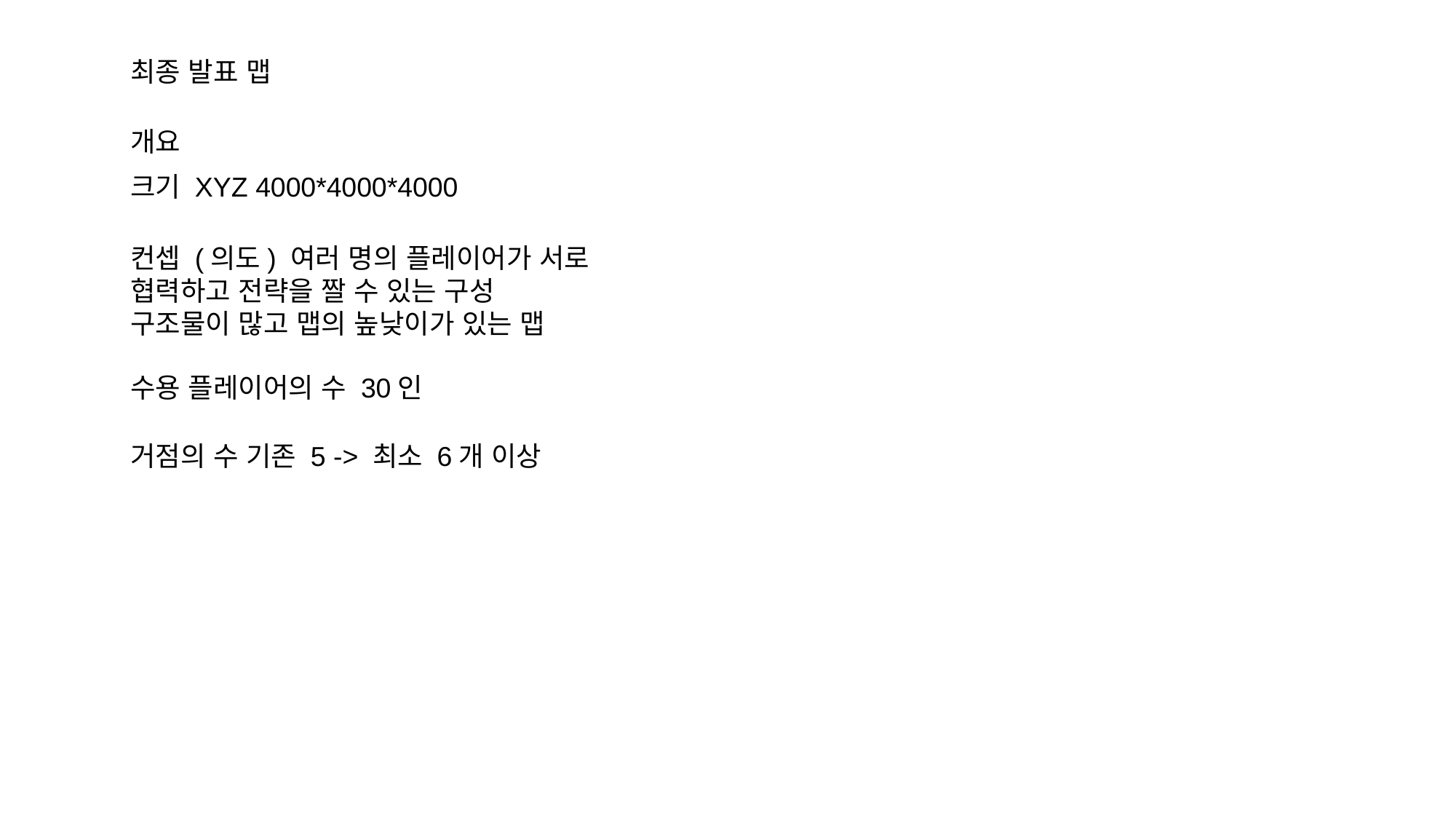

최종 발표 맵
개요
크기 XYZ 4000*4000*4000
컨셉 (의도) 여러 명의 플레이어가 서로 협력하고 전략을 짤 수 있는 구성
구조물이 많고 맵의 높낮이가 있는 맵
수용 플레이어의 수 30인
거점의 수 기존 5 -> 최소 6개 이상